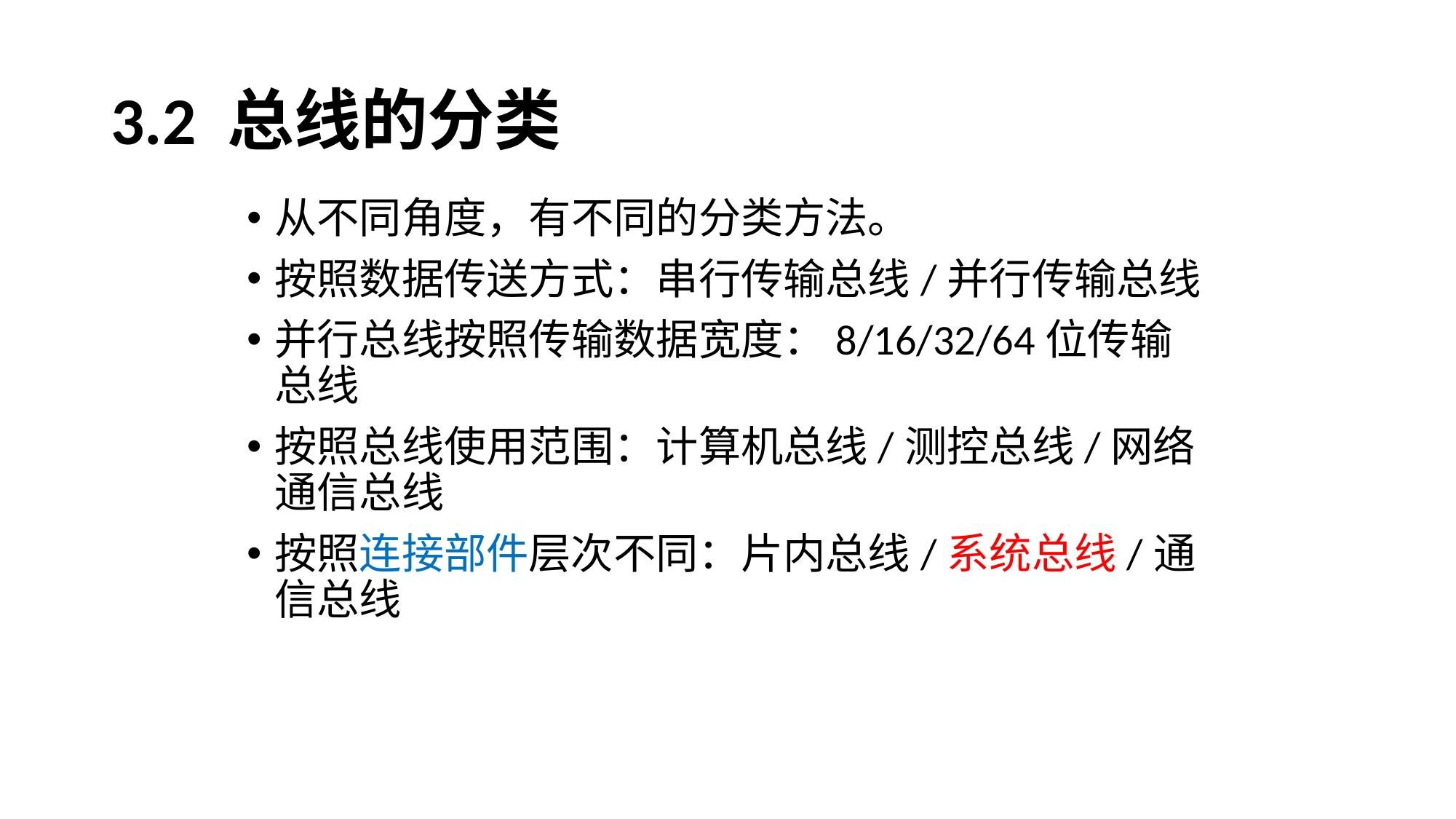

# 3.2 总线的分类
从不同角度，有不同的分类方法。
按照数据传送方式：串行传输总线/并行传输总线
并行总线按照传输数据宽度：8/16/32/64位传输总线
按照总线使用范围：计算机总线/测控总线/网络通信总线
按照连接部件层次不同：片内总线/系统总线/通信总线